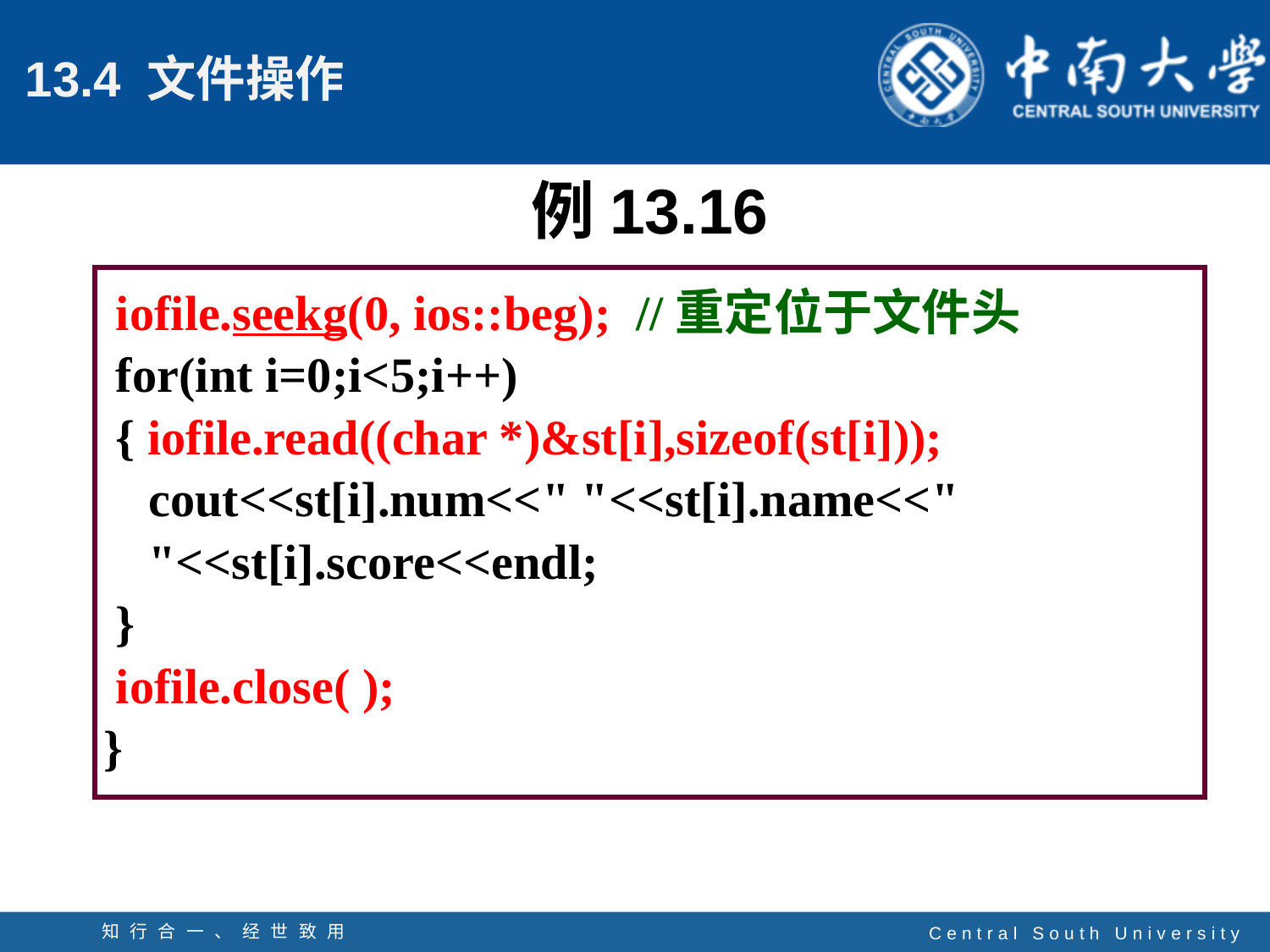

例13.16
 iofile.seekg(0, ios::beg);  //重定位于文件头
 for(int i=0;i<5;i++)
 { iofile.read((char *)&st[i],sizeof(st[i])); cout<<st[i].num<<" "<<st[i].name<<" "<<st[i].score<<endl;
 }
 iofile.close( );
}

知行合一、经世致用
自强不息 厚德载物
Central South University
49